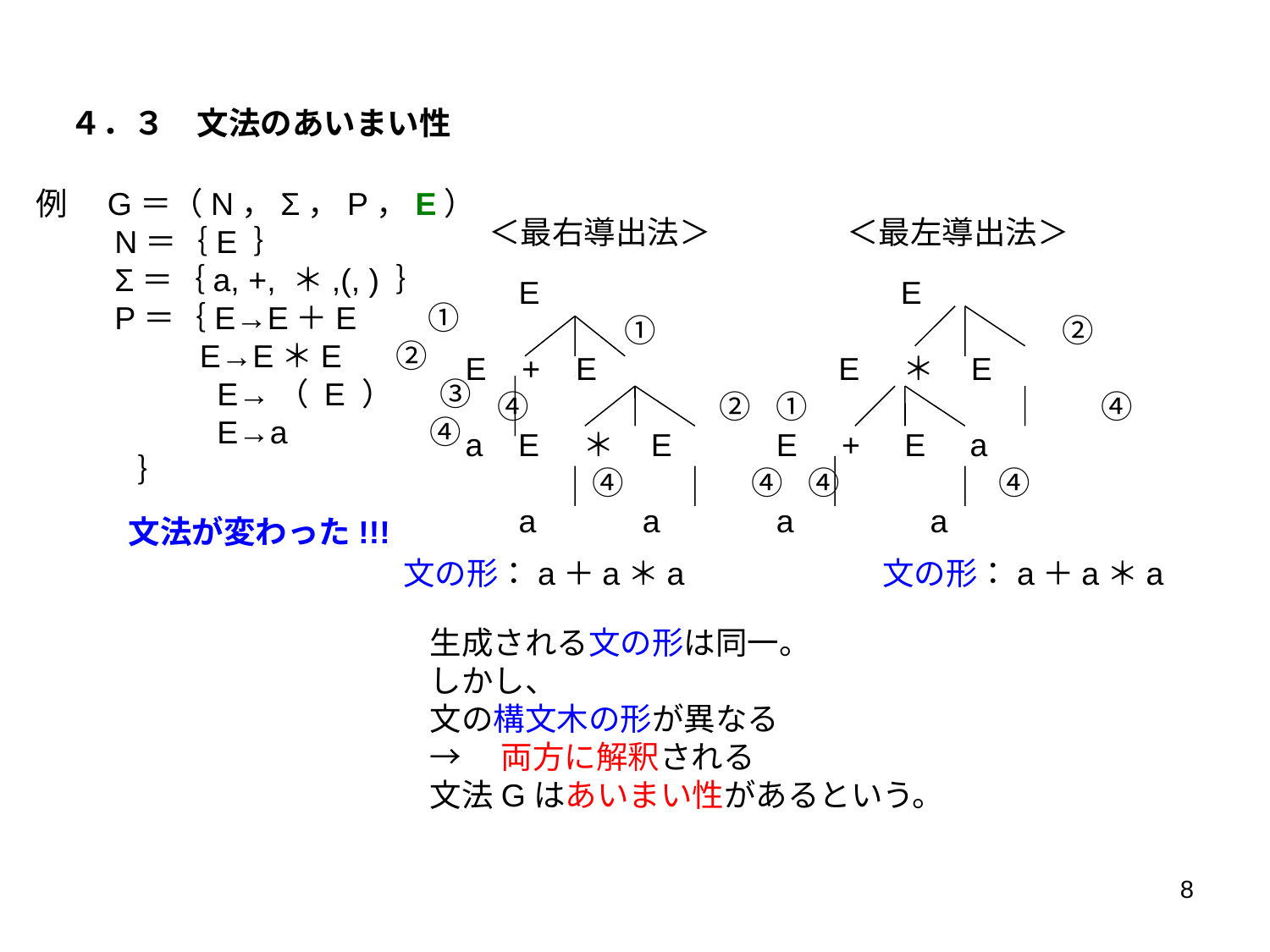

４．３　文法のあいまい性
例　G＝（N，Σ，P，E）
　　 N＝｛E ｝
　　 Σ＝｛a, +, ＊,(, ) ｝
　　 P＝｛E→E＋E　　①
　　　　    E→E＊E　  ②
　　　　　  E→（ E ）　  ③
　　　　　  E→a　　　　 ④
             ｝
＜最右導出法＞
＜最左導出法＞
      E
　　　　　①
E    +    E
　④　　　　　　②
a    E    ＊    E
　　　　④　　　　④
      a            a
              E
　　　　　　　　　②
       E    ＊    E
①　　　　　　　　　④
E     +     E     a
　④　　　　　④
a　　        a

文法が変わった!!!
文の形：a＋a＊a　　　　　　文の形：a＋a＊a
生成される文の形は同一。
しかし、
文の構文木の形が異なる
→　両方に解釈される
文法Gはあいまい性があるという。
8